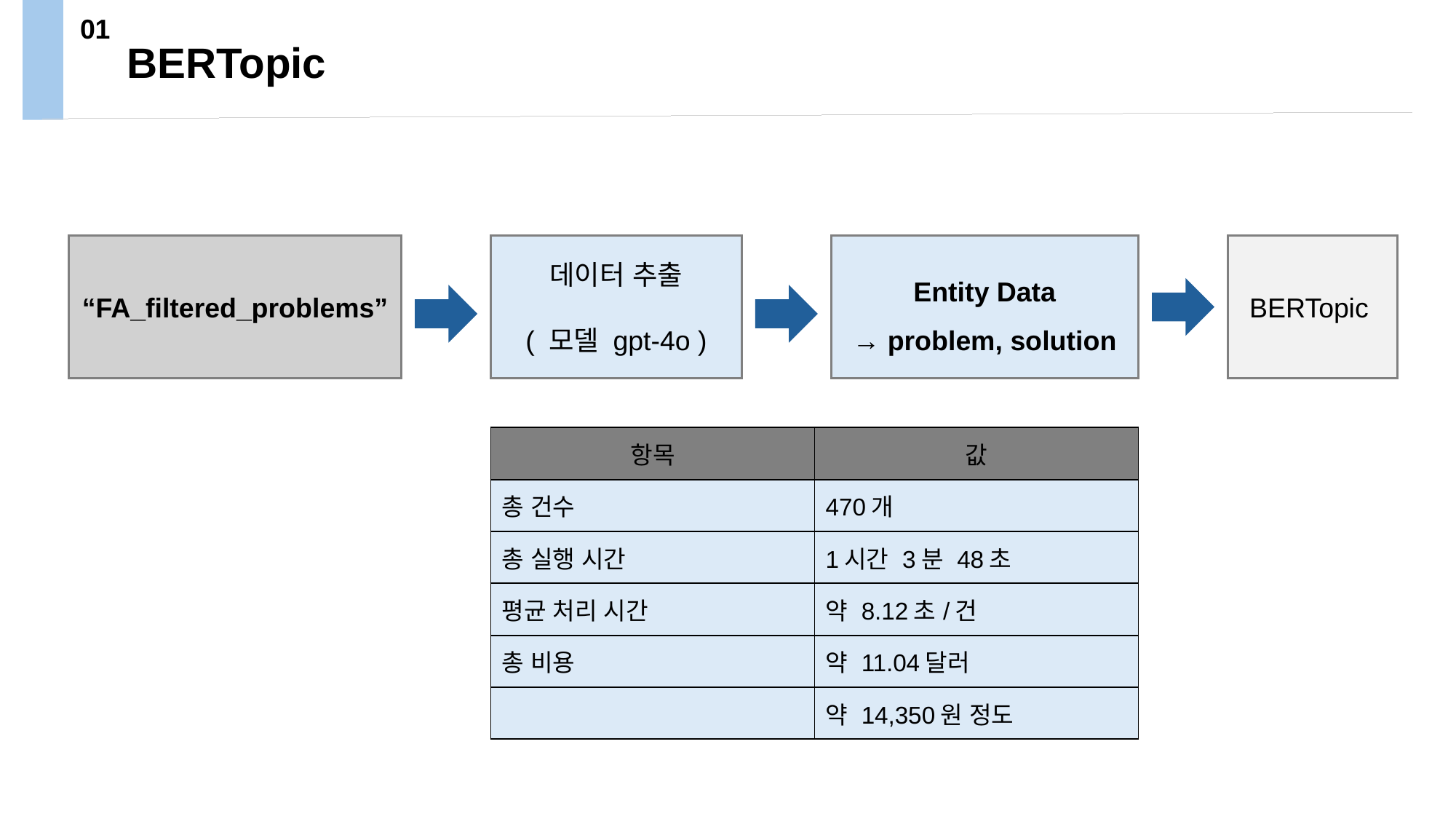

01
BERTopic
“FA_filtered_problems”
데이터 추출
( 모델 gpt-4o )
Entity Data
→ problem, solution
BERTopic

| 항목 | 값 |
| --- | --- |
| 총 건수 | 470개 |
| 총 실행 시간 | 1시간 3분 48초 |
| 평균 처리 시간 | 약 8.12초/건 |
| 총 비용 | 약 11.04달러 |
|  | 약 14,350원 정도 |